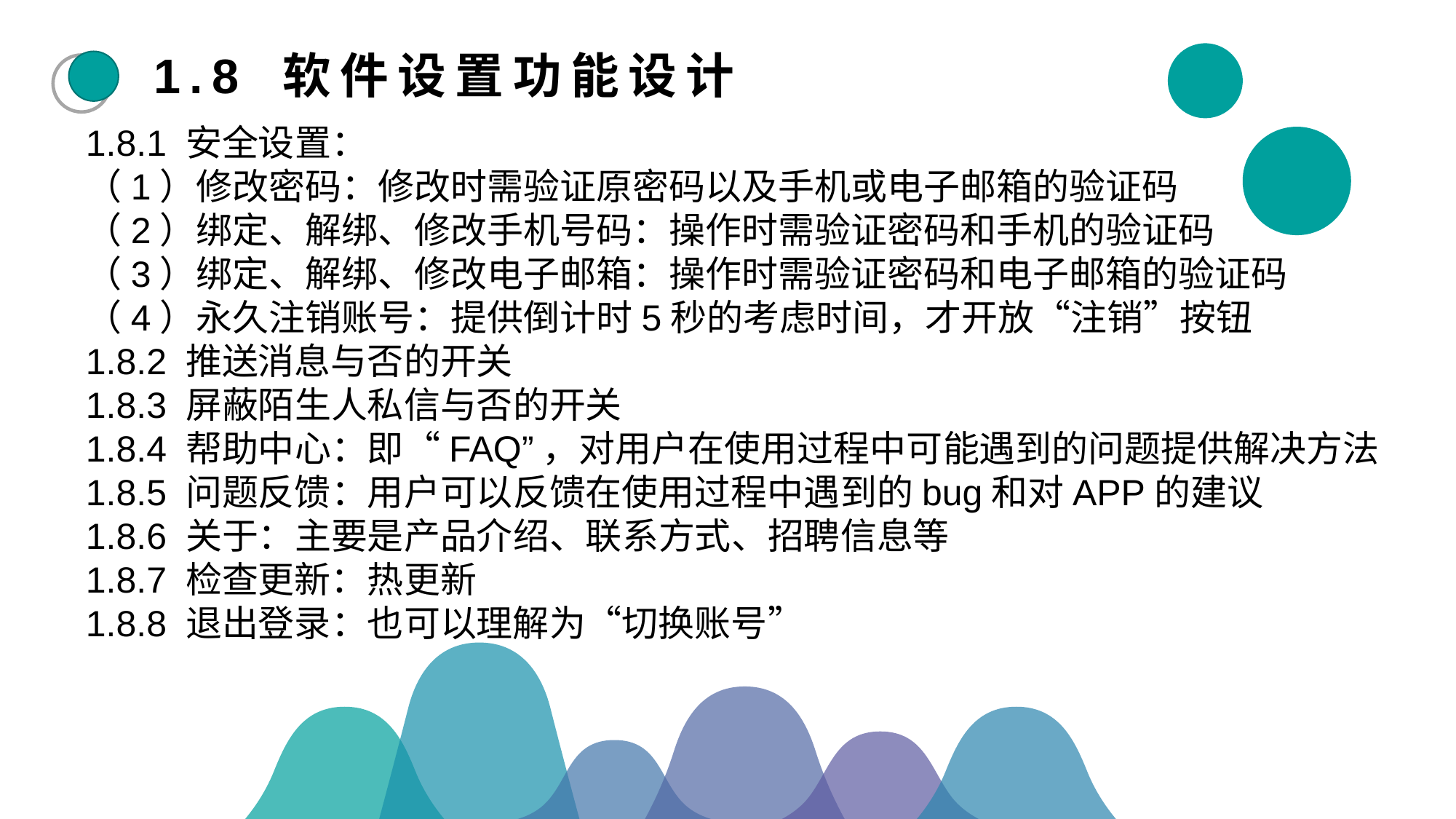

1.8 软件设置功能设计

1.8.1 安全设置：
（1）修改密码：修改时需验证原密码以及手机或电子邮箱的验证码
（2）绑定、解绑、修改手机号码：操作时需验证密码和手机的验证码
（3）绑定、解绑、修改电子邮箱：操作时需验证密码和电子邮箱的验证码
（4）永久注销账号：提供倒计时5秒的考虑时间，才开放“注销”按钮
1.8.2 推送消息与否的开关
1.8.3 屏蔽陌生人私信与否的开关
1.8.4 帮助中心：即“FAQ”，对用户在使用过程中可能遇到的问题提供解决方法
1.8.5 问题反馈：用户可以反馈在使用过程中遇到的bug和对APP的建议
1.8.6 关于：主要是产品介绍、联系方式、招聘信息等
1.8.7 检查更新：热更新
1.8.8 退出登录：也可以理解为“切换账号”

245
145
65
80